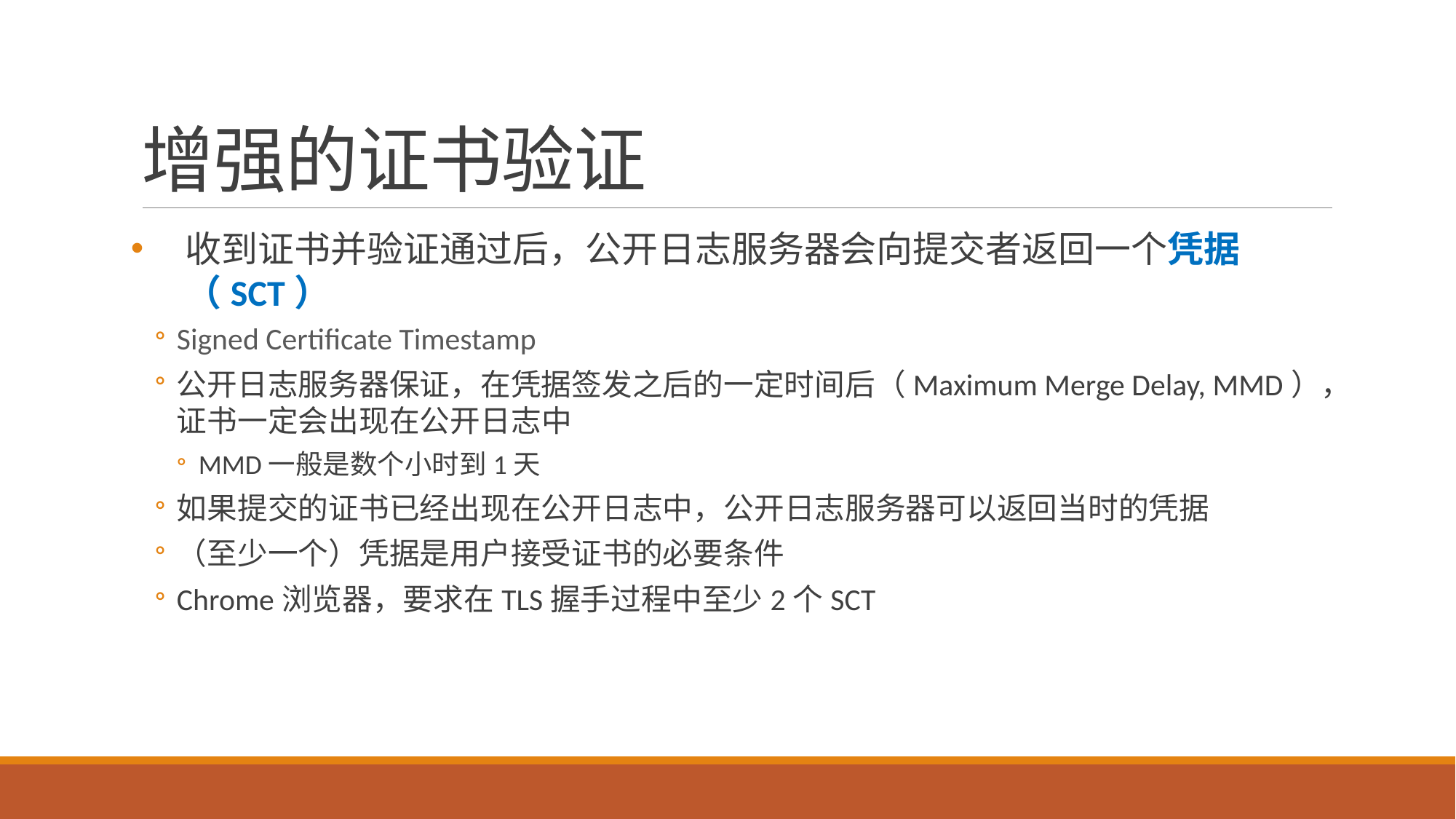

# 增强的证书验证
收到证书并验证通过后，公开日志服务器会向提交者返回一个凭据（SCT）
Signed Certificate Timestamp
公开日志服务器保证，在凭据签发之后的一定时间后（Maximum Merge Delay, MMD），证书一定会出现在公开日志中
MMD一般是数个小时到1天
如果提交的证书已经出现在公开日志中，公开日志服务器可以返回当时的凭据
（至少一个）凭据是用户接受证书的必要条件
Chrome浏览器，要求在TLS握手过程中至少2个SCT

21